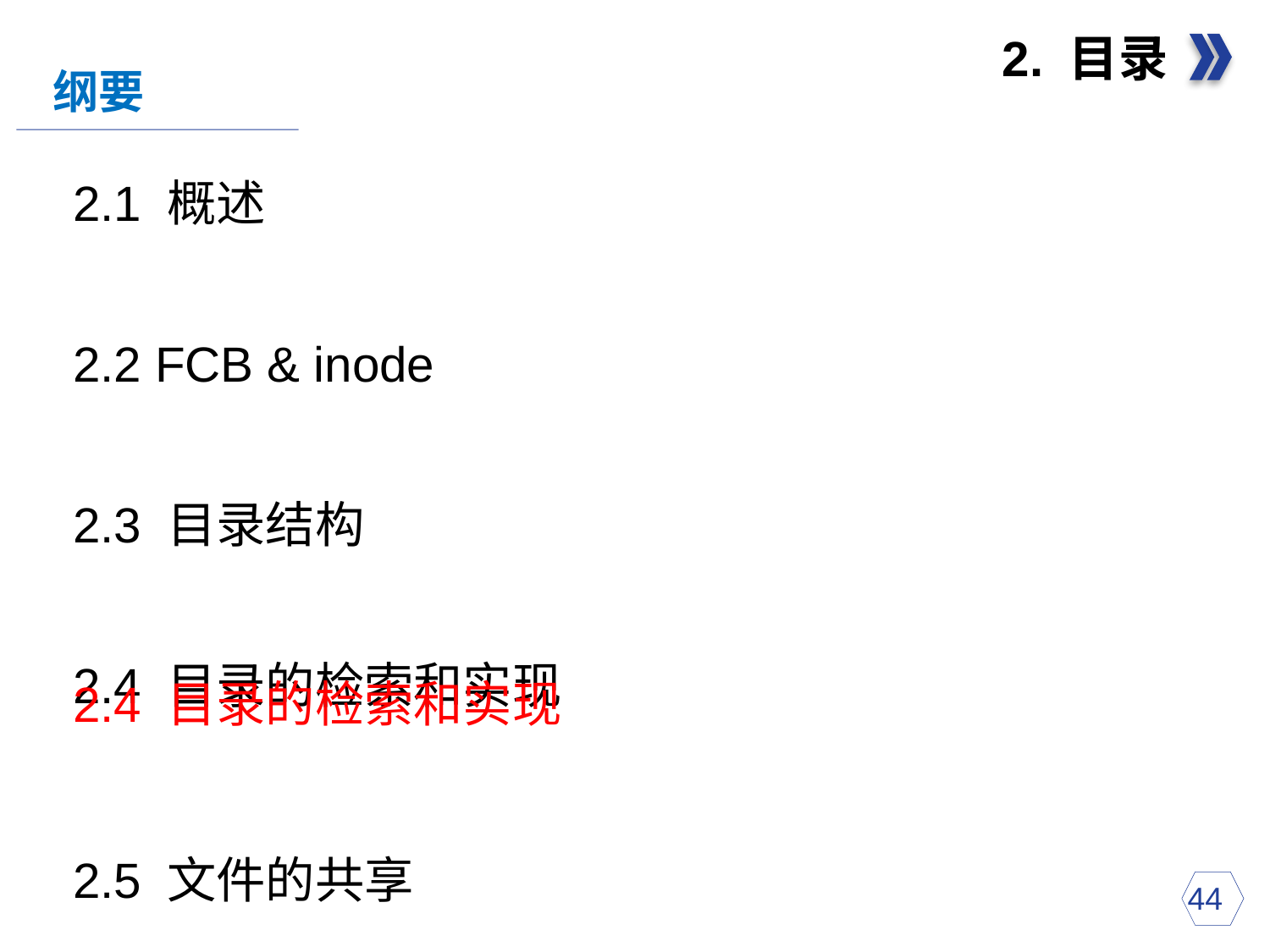

2. 目录

纲要

2.1 概述

2.2 FCB & inode

2.3 目录结构

2.4 目录的检索和实现

2.5 文件的共享
2.4 目录的检索和实现

 44